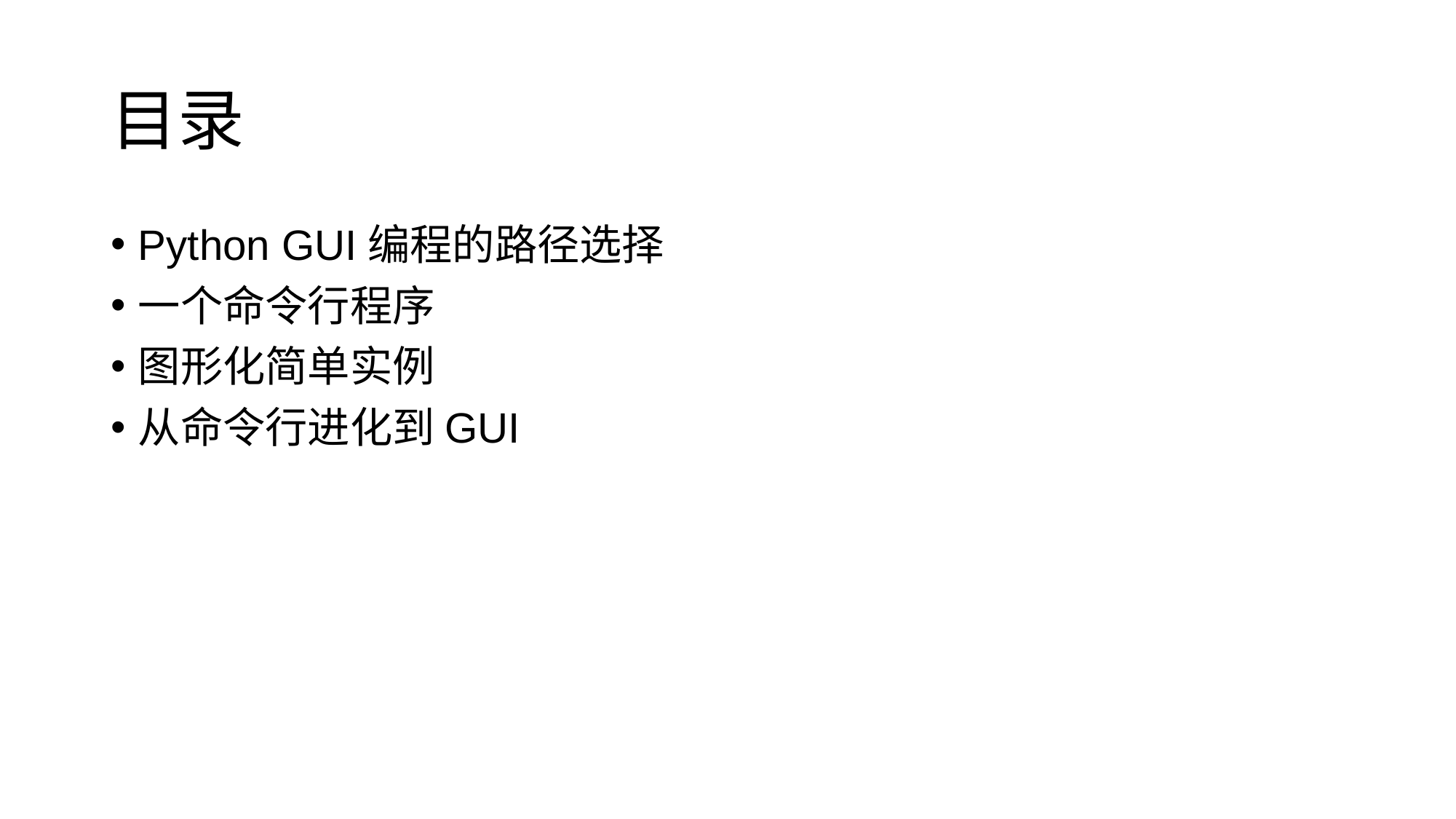

# 目录
Python GUI编程的路径选择
一个命令行程序
图形化简单实例
从命令行进化到GUI